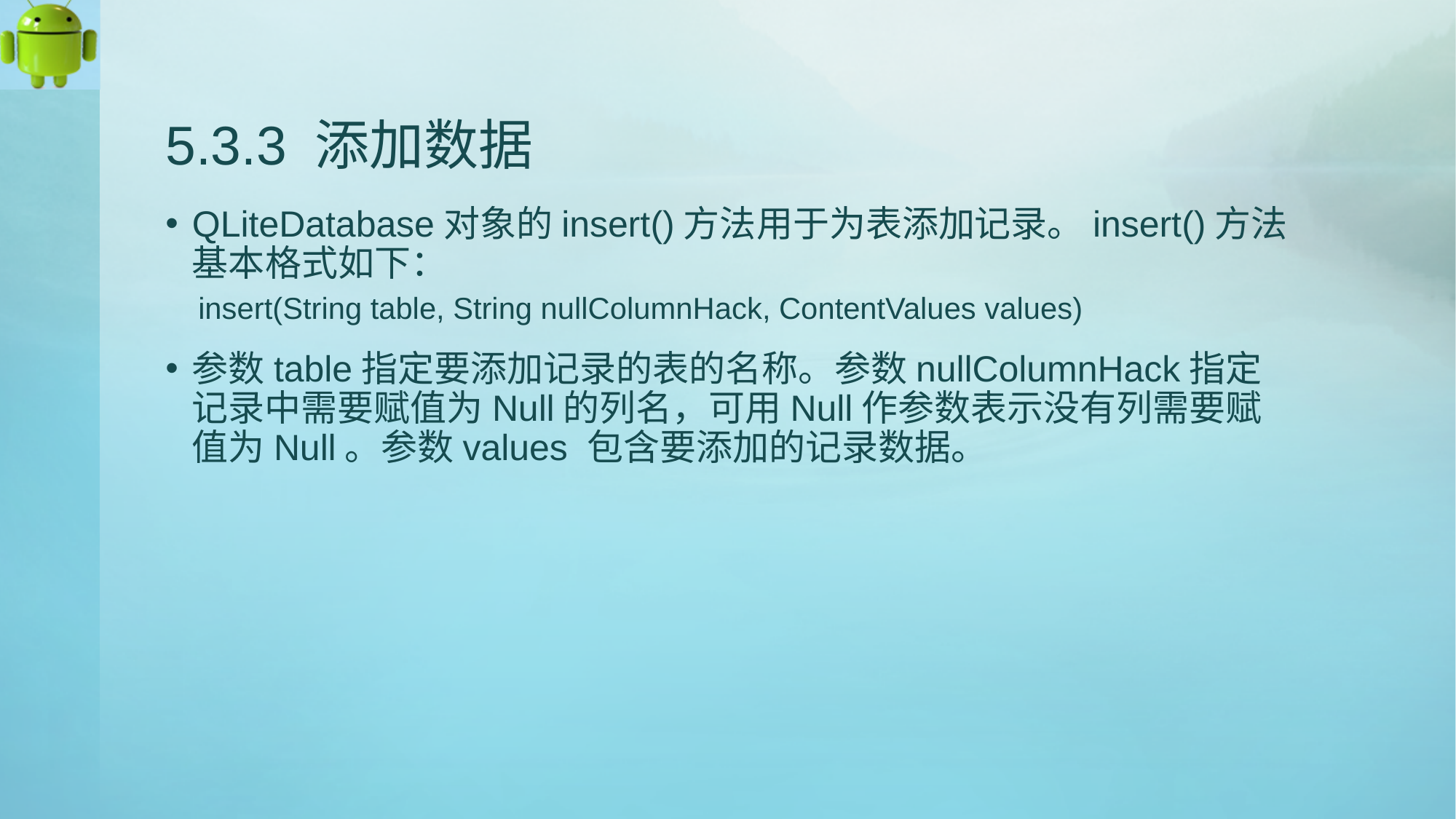

# 5.3.3 添加数据
QLiteDatabase对象的insert()方法用于为表添加记录。insert()方法基本格式如下：
insert(String table, String nullColumnHack, ContentValues values)
参数table指定要添加记录的表的名称。参数nullColumnHack指定记录中需要赋值为Null的列名，可用Null作参数表示没有列需要赋值为Null。参数values 包含要添加的记录数据。